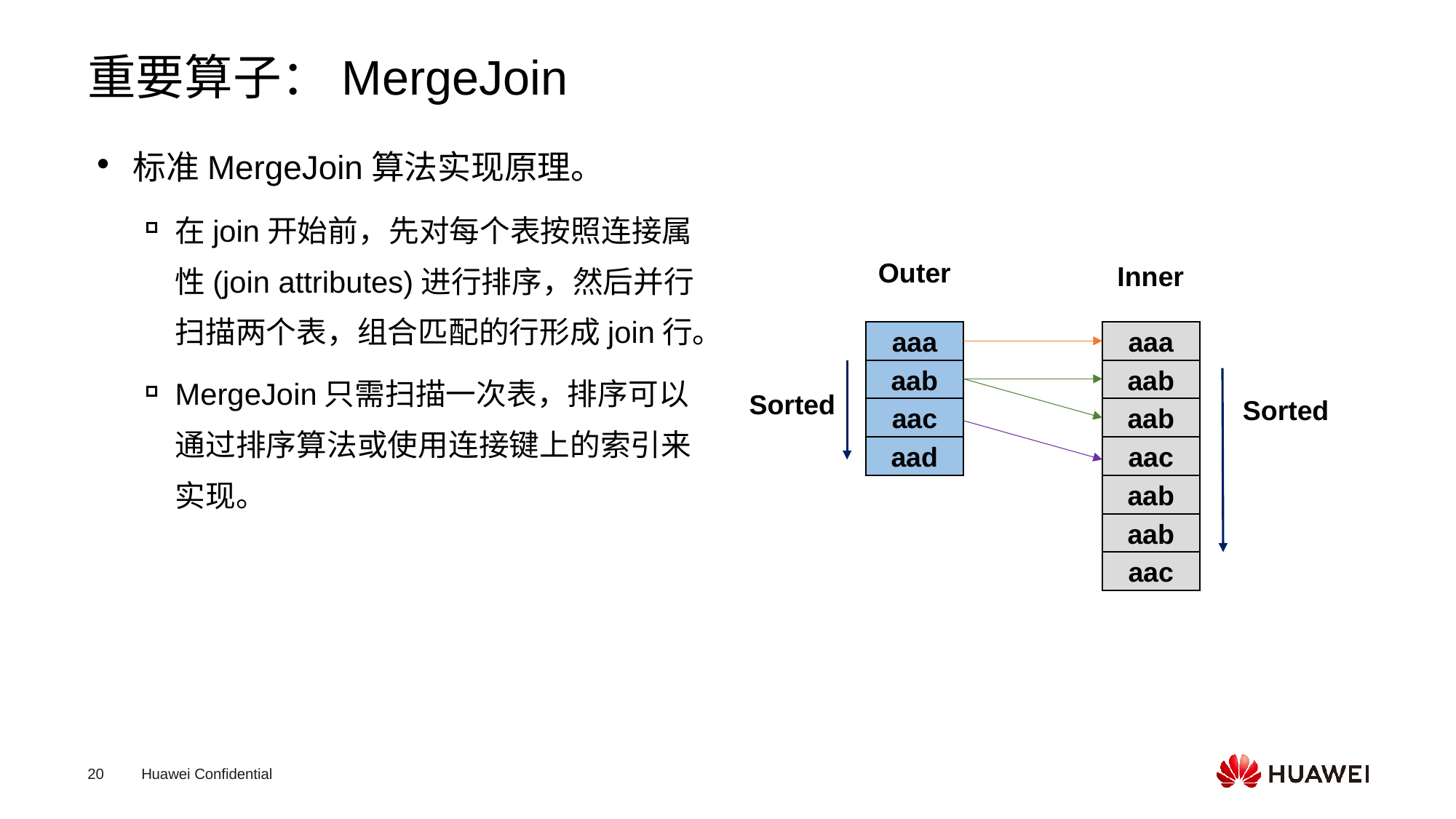

# 重要算子：MergeJoin
标准MergeJoin算法实现原理。
在join开始前，先对每个表按照连接属性(join attributes)进行排序，然后并行扫描两个表，组合匹配的行形成join行。
MergeJoin只需扫描一次表，排序可以通过排序算法或使用连接键上的索引来实现。
Outer
Inner
aaa
aaa
aab
aab
Sorted
Sorted
aac
aab
aad
aac
aab
aab
aac